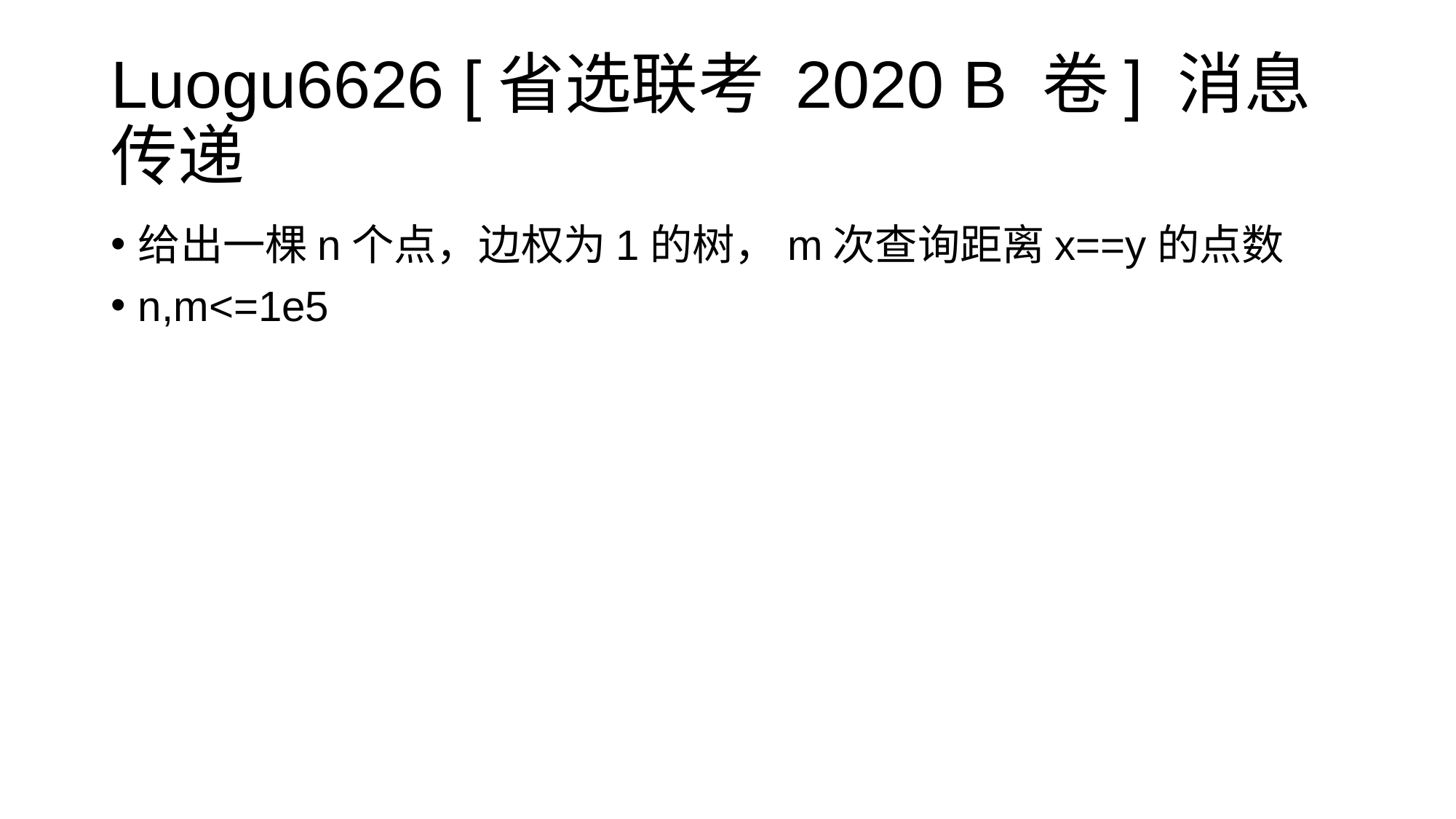

# Luogu6626 [省选联考 2020 B 卷] 消息传递
给出一棵n个点，边权为1的树，m次查询距离x==y的点数
n,m<=1e5